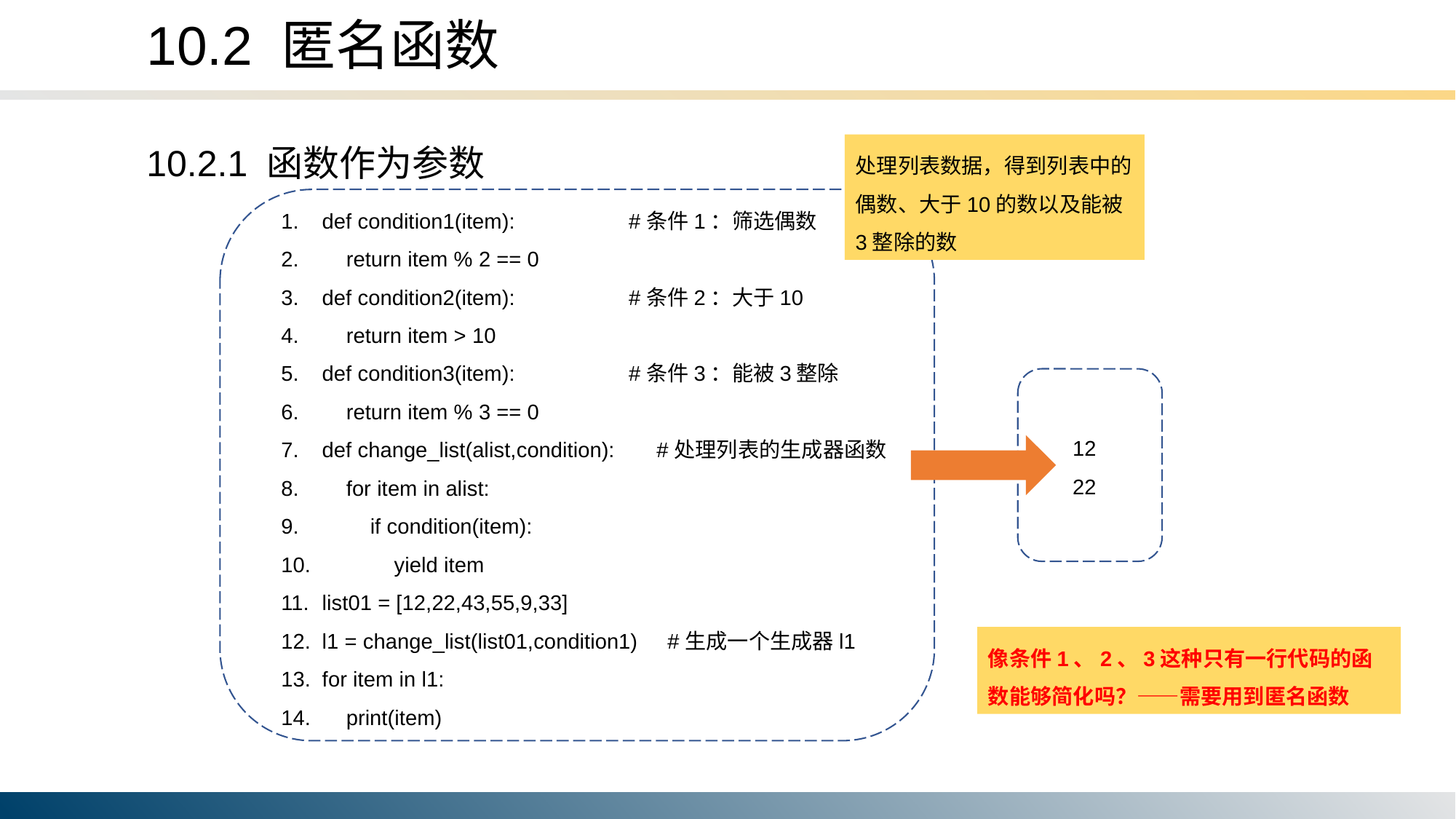

10.2 匿名函数
10.2.1 函数作为参数
处理列表数据，得到列表中的偶数、大于10的数以及能被3整除的数

def condition1(item):                   #条件1：筛选偶数
    return item % 2 == 0
def condition2(item):                   #条件2：大于10
    return item > 10
def condition3(item):                   #条件3：能被3整除
    return item % 3 == 0
def change_list(alist,condition):       #处理列表的生成器函数
    for item in alist:
        if condition(item):
            yield item
list01 = [12,22,43,55,9,33]
l1 = change_list(list01,condition1)     #生成一个生成器l1
for item in l1:
    print(item)

12
22

像条件1、2、3这种只有一行代码的函数能够简化吗？——需要用到匿名函数